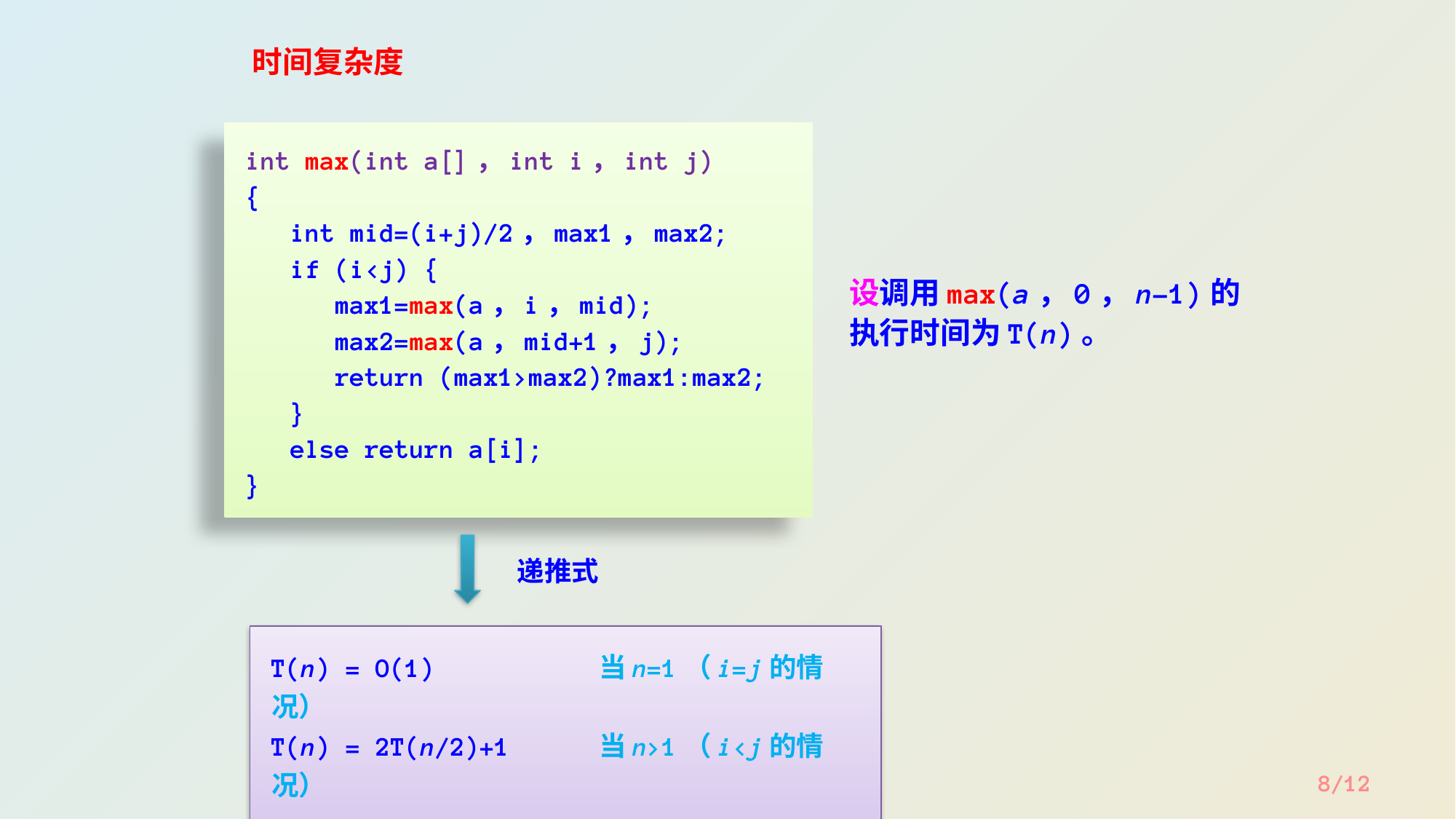

时间复杂度
int max(int a[]，int i，int j)
{
   int mid=(i+j)/2，max1，max2;
   if (i<j) {
      max1=max(a，i，mid);
      max2=max(a，mid+1，j);
      return (max1>max2)?max1:max2;
   }
   else return a[i];
}
设调用max(a，0，n-1)的执行时间为T(n)。

递推式
T(n) = O(1)		当n=1（i=j的情况）
T(n) = 2T(n/2)+1	当n>1（i<j的情况）
8/12